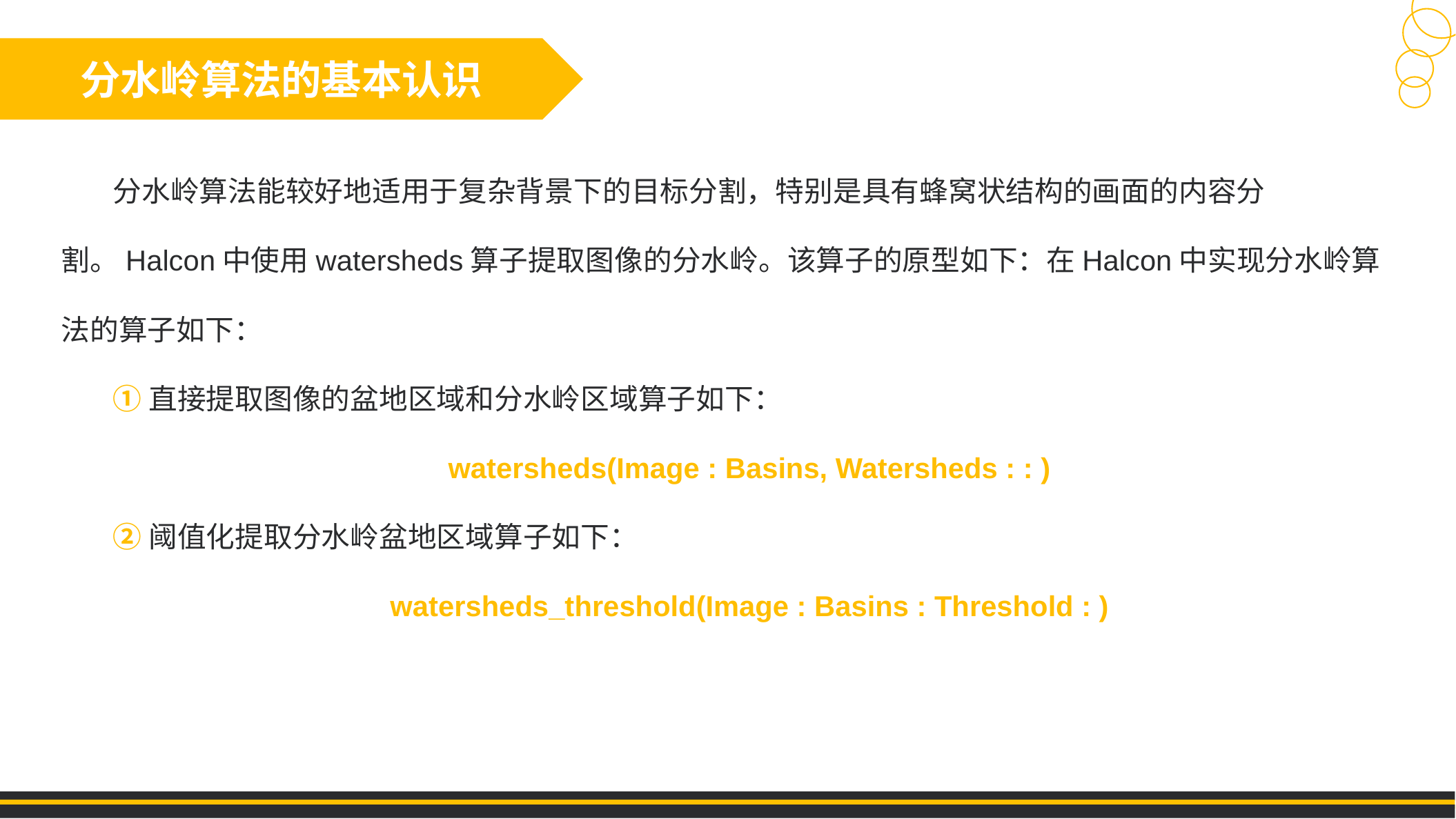

分水岭算法的基本认识
分水岭算法能较好地适用于复杂背景下的目标分割，特别是具有蜂窝状结构的画面的内容分割。Halcon中使用watersheds算子提取图像的分水岭。该算子的原型如下：在Halcon中实现分水岭算法的算子如下：
①直接提取图像的盆地区域和分水岭区域算子如下：
watersheds(Image : Basins, Watersheds : : )
②阈值化提取分水岭盆地区域算子如下：
watersheds_threshold(Image : Basins : Threshold : )